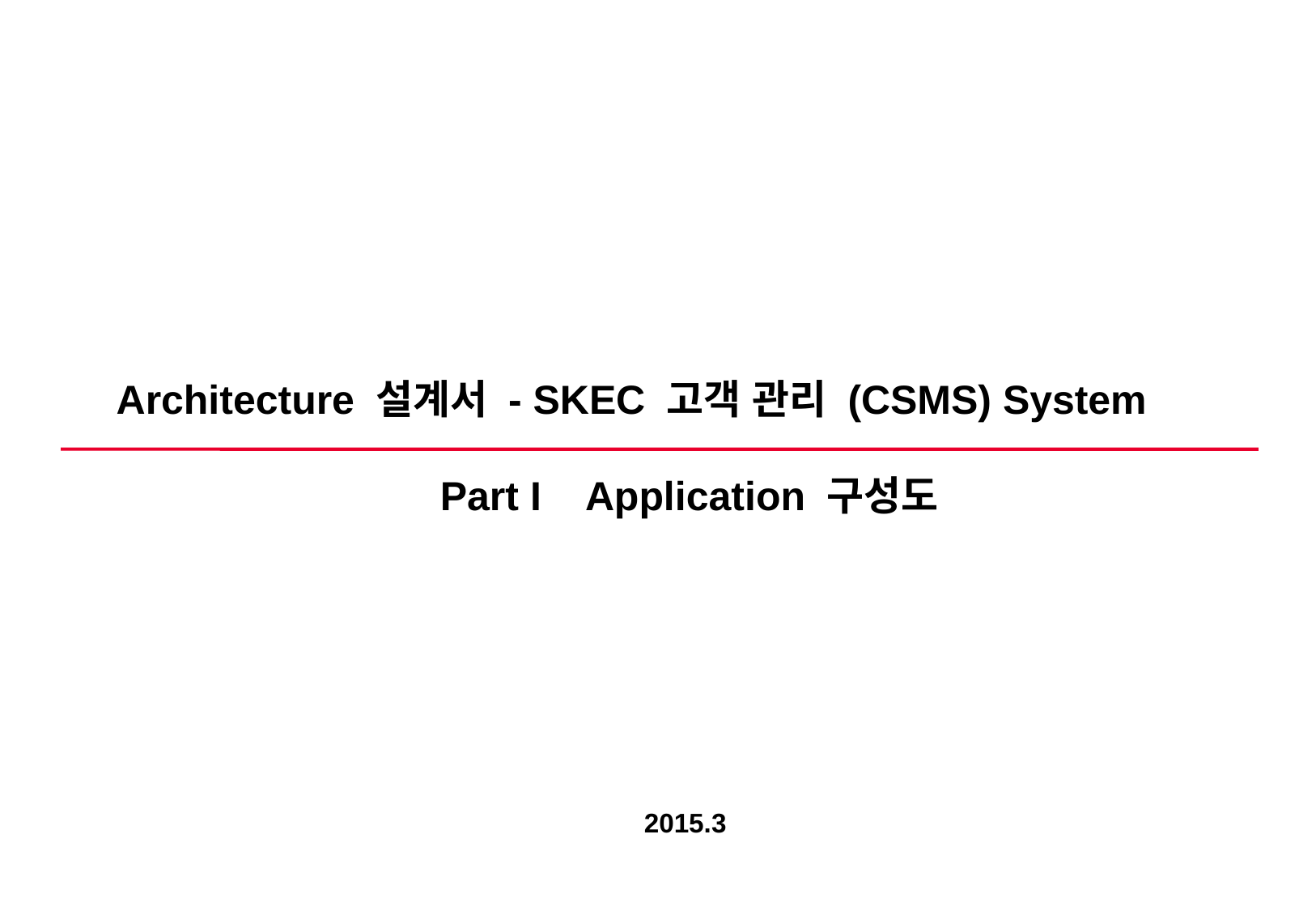

# Architecture 설계서 - SKEC 고객 관리 (CSMS) System
Part I    Application 구성도
2015.3